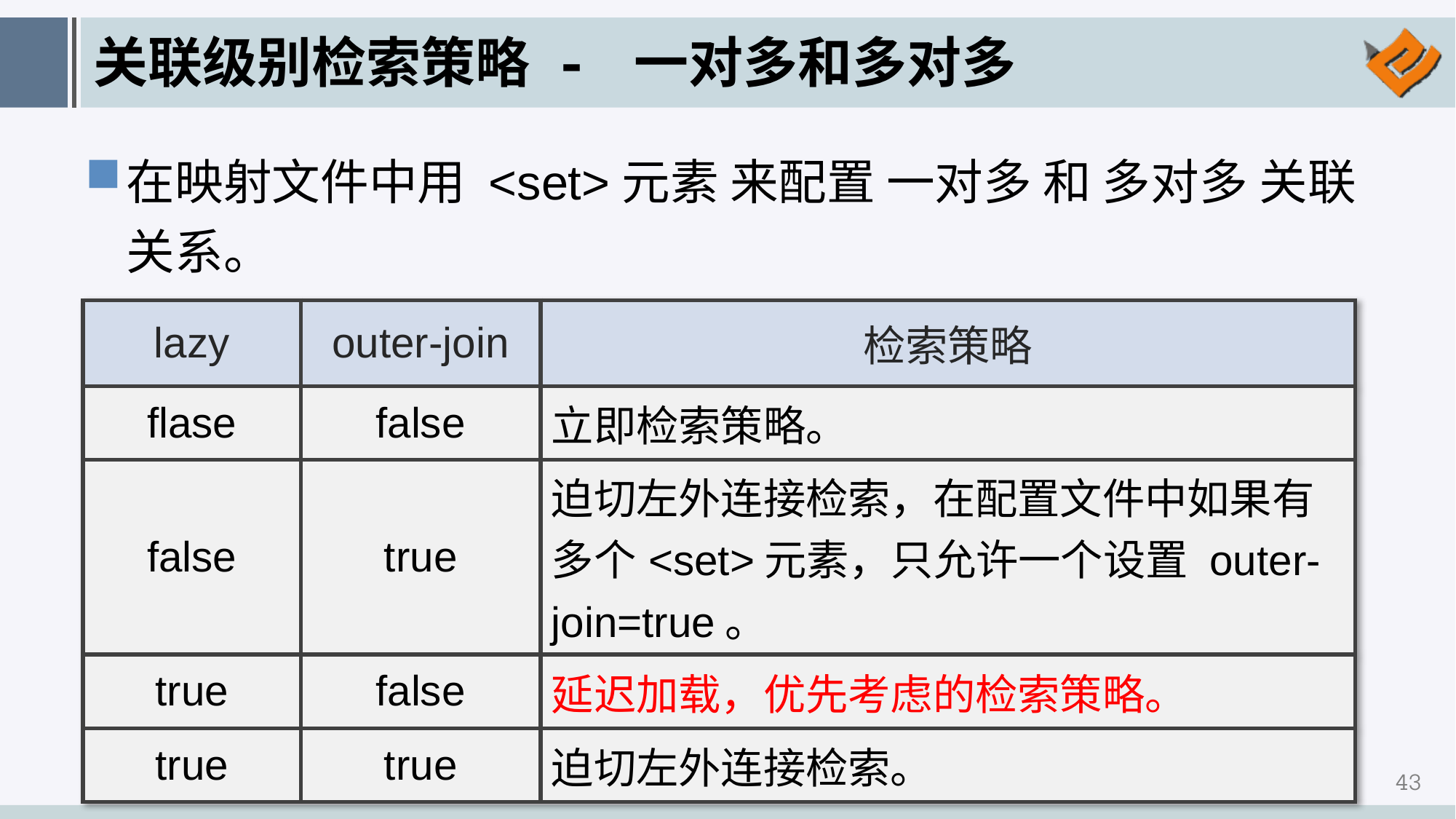

# 关联级别检索策略 - 一对多和多对多
在映射文件中用 <set>元素 来配置 一对多 和 多对多 关联关系。
| lazy | outer-join | 检索策略 |
| --- | --- | --- |
| flase | false | 立即检索策略。 |
| false | true | 迫切左外连接检索，在配置文件中如果有多个<set>元素，只允许一个设置 outer-join=true。 |
| true | false | 延迟加载，优先考虑的检索策略。 |
| true | true | 迫切左外连接检索。 |